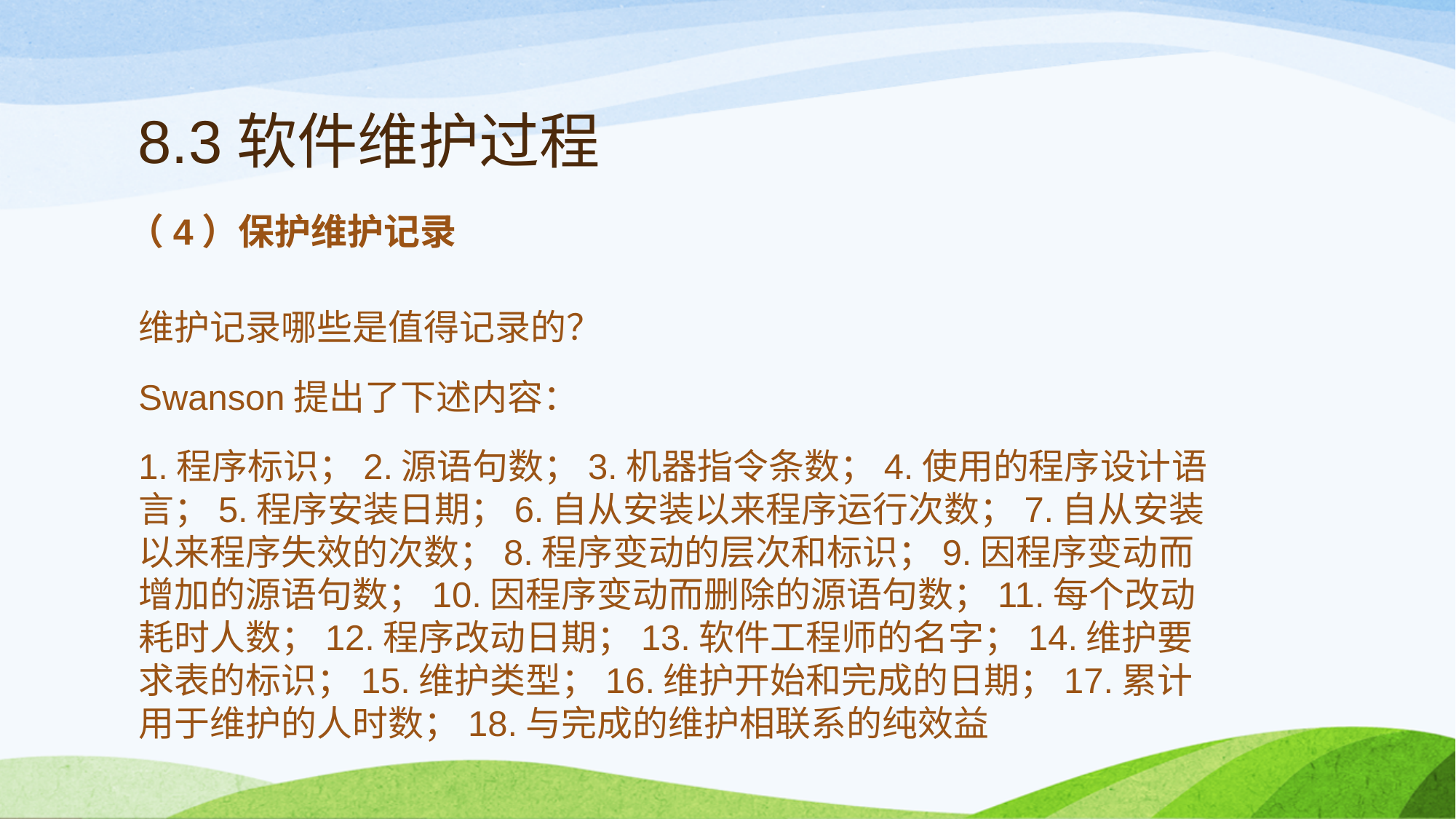

# 8.3软件维护过程
（4）保护维护记录
维护记录哪些是值得记录的？
Swanson提出了下述内容：
1.程序标识；2.源语句数；3.机器指令条数；4.使用的程序设计语言；5.程序安装日期；6.自从安装以来程序运行次数；7.自从安装以来程序失效的次数；8.程序变动的层次和标识；9.因程序变动而增加的源语句数；10.因程序变动而删除的源语句数；11.每个改动耗时人数；12.程序改动日期；13.软件工程师的名字；14.维护要求表的标识；15.维护类型；16.维护开始和完成的日期；17.累计用于维护的人时数；18.与完成的维护相联系的纯效益